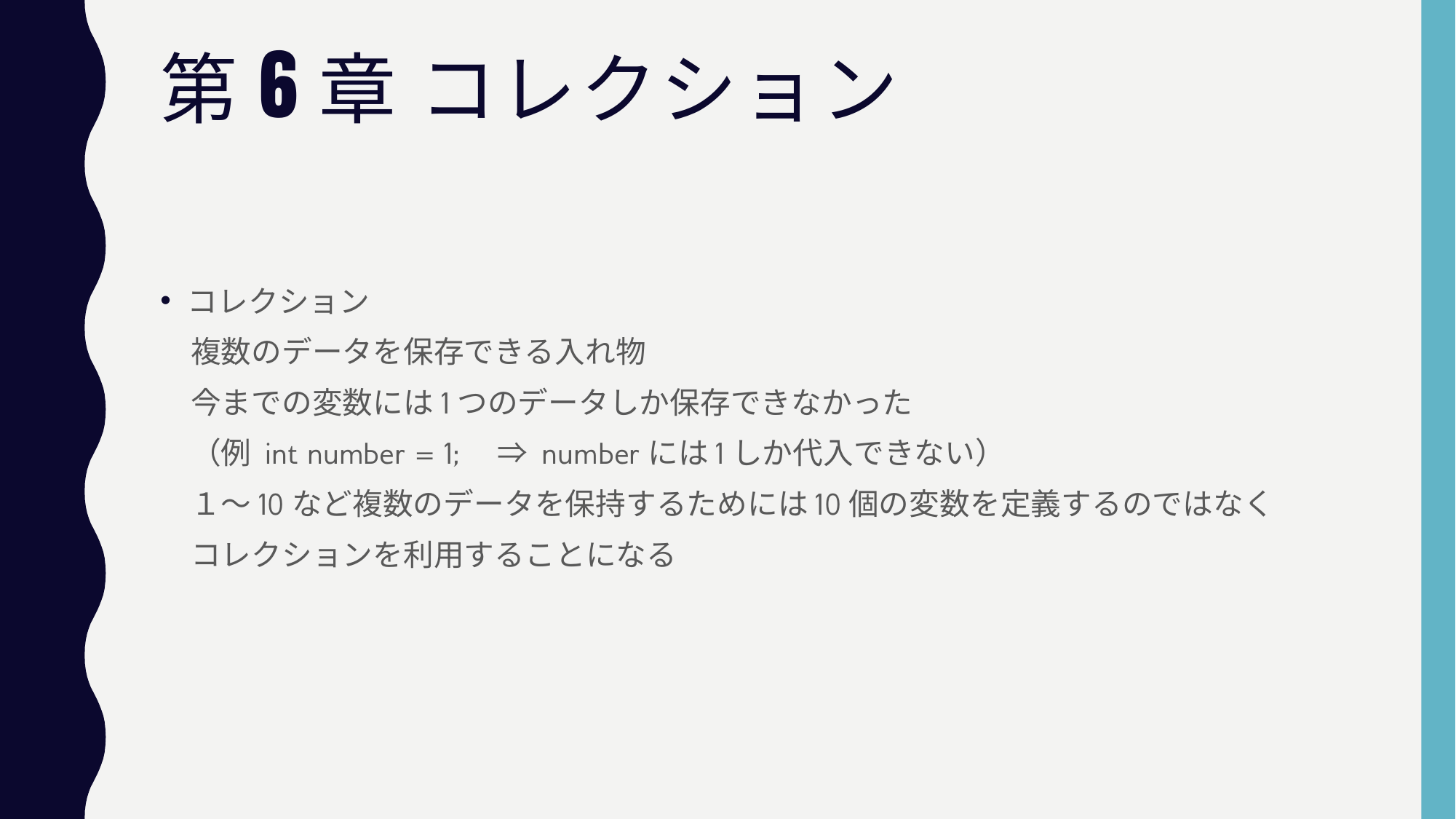

# 第6章 コレクション
コレクション
　複数のデータを保存できる入れ物
　今までの変数には1つのデータしか保存できなかった
　（例 int number = 1;　⇒ numberには1しか代入できない）
　１～10など複数のデータを保持するためには10個の変数を定義するのではなく
　コレクションを利用することになる